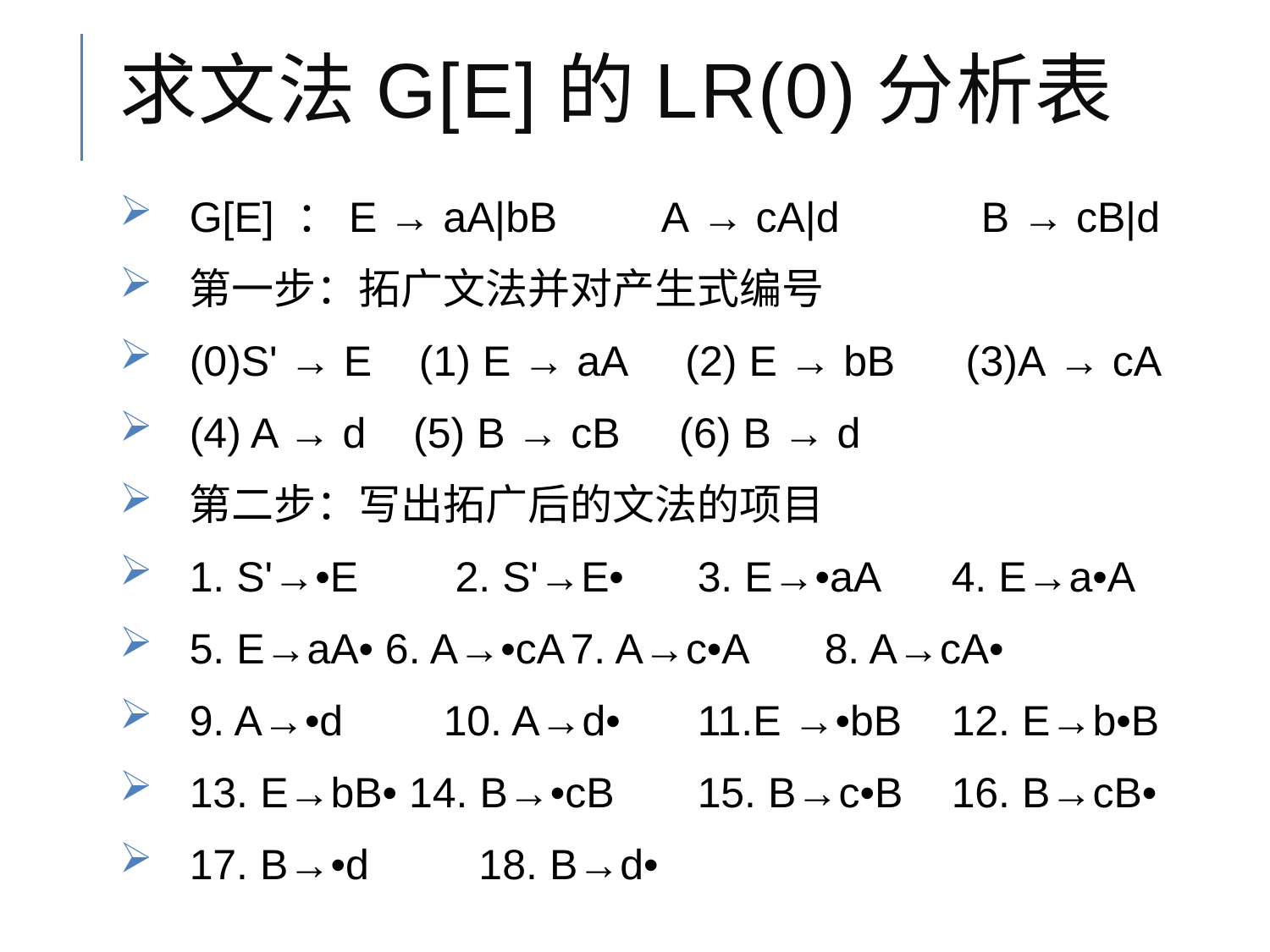

# 求文法G[E]的LR(0)分析表
G[E] ：E → aA|bB         A → cA|d            B → cB|d
第一步：拓广文法并对产生式编号
(0)S' → E    (1) E → aA     (2) E → bB      (3)A → cA
(4) A → d    (5) B → cB     (6) B → d
第二步：写出拓广后的文法的项目
1. S'→•E	 2. S'→E•	3. E→•aA	4. E→a•A
5. E→aA• 6. A→•cA	7. A→c•A	8. A→cA•
9. A→•d	10. A→d•	11.E →•bB	12. E→b•B
13. E→bB• 14. B→•cB	15. B→c•B	16. B→cB•
17. B→•d	   18. B→d•
53